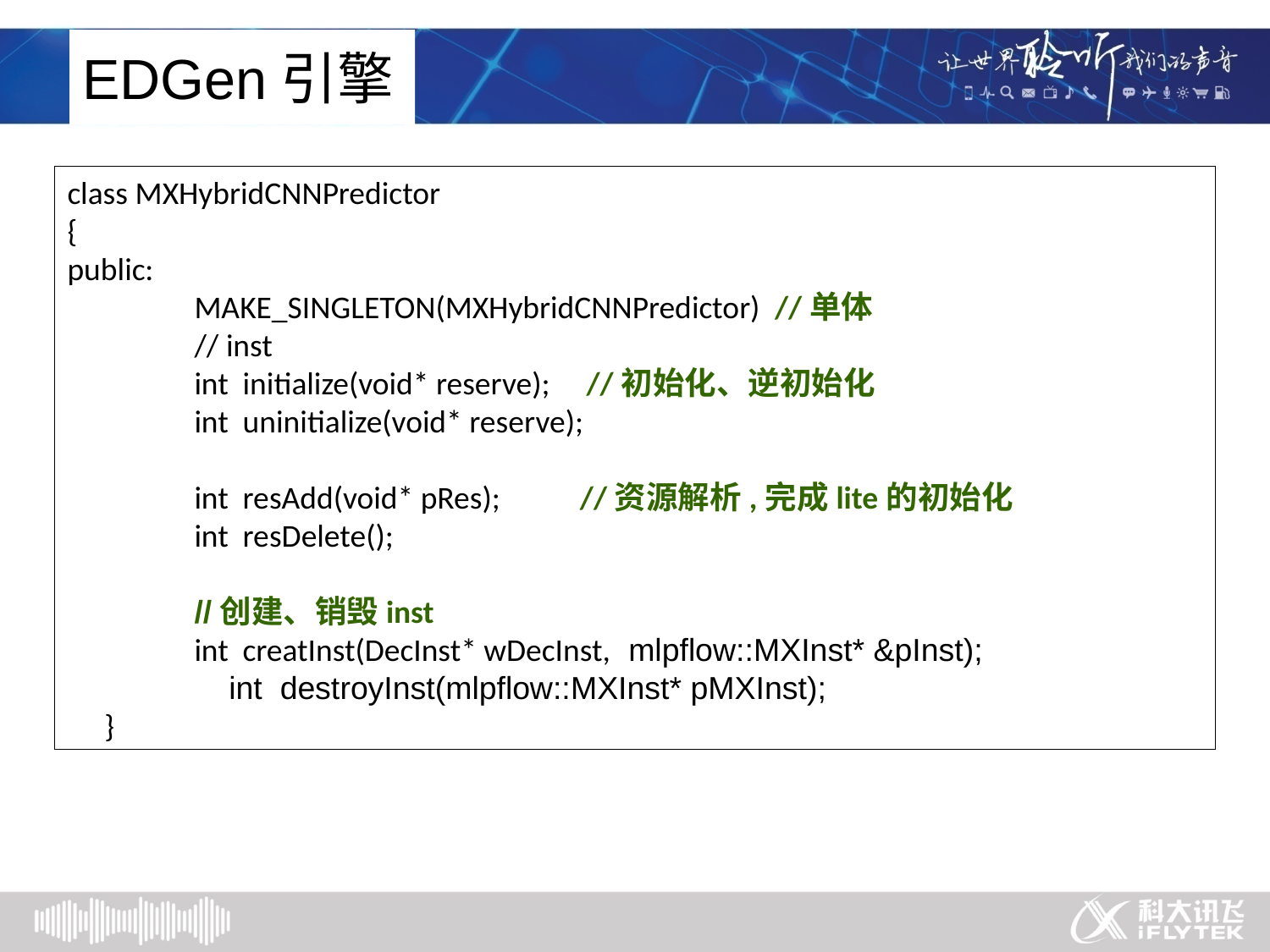

EDGen引擎
class MXHybridCNNPredictor
{
public:
	MAKE_SINGLETON(MXHybridCNNPredictor)  //单体
	// inst
	int  initialize(void* reserve);     //初始化、逆初始化
	int  uninitialize(void* reserve);

	int  resAdd(void* pRes);           //资源解析,完成lite的初始化
	int  resDelete();

	//创建、销毁inst
	int  creatInst(DecInst* wDecInst,  mlpflow::MXInst* &pInst);
              int  destroyInst(mlpflow::MXInst* pMXInst);
}